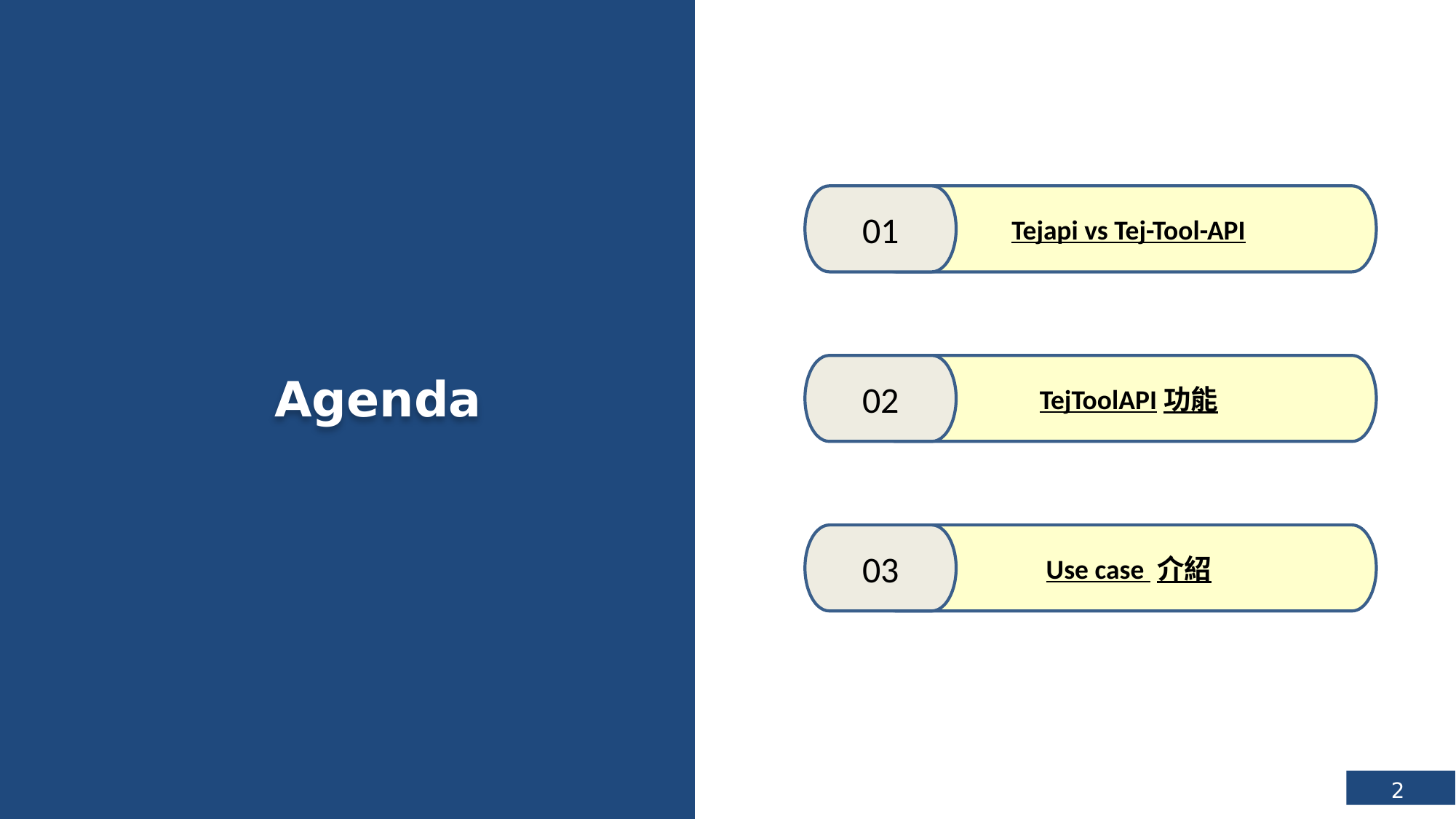

01
Tejapi vs Tej-Tool-API
# Agenda
02
TejToolAPI功能
03
Use case 介紹
2